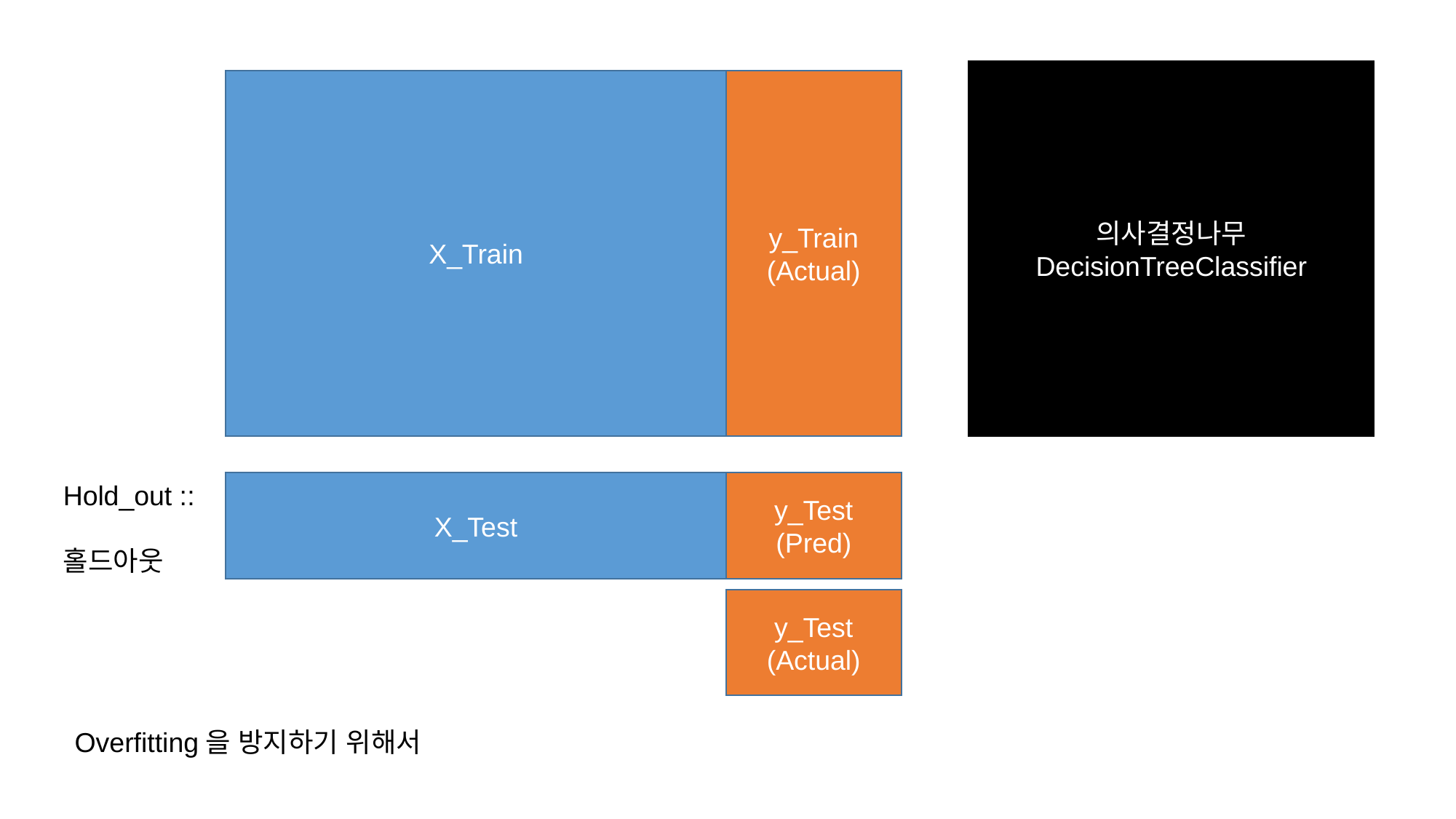

의사결정나무
DecisionTreeClassifier
X_Train
y_Train
(Actual)
Hold_out ::

홀드아웃
X_Test
y_Test (Pred)
y_Test (Actual)
Overfitting을 방지하기 위해서